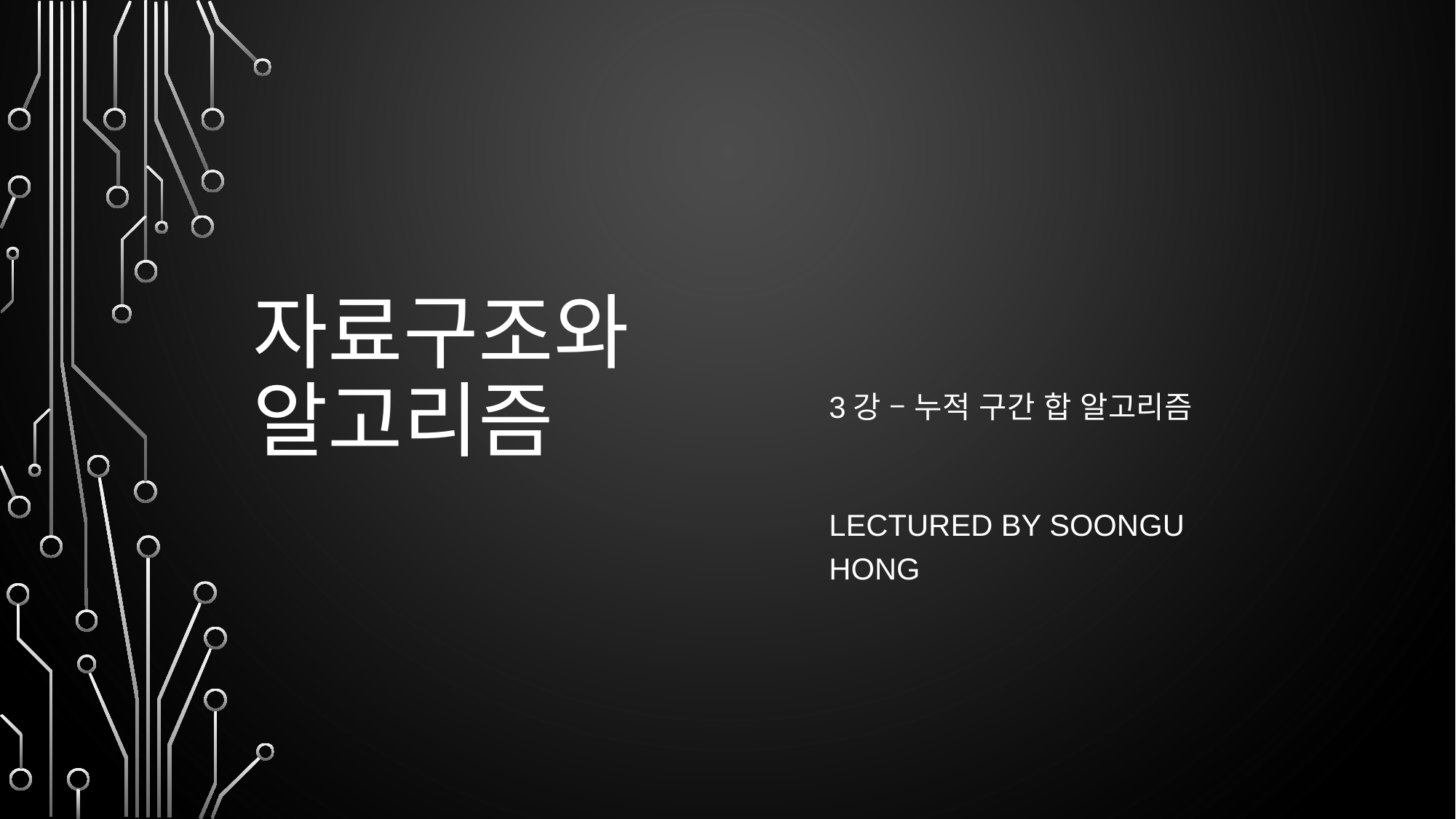

# 자료구조와 알고리즘

3강 – 누적 구간 합 알고리즘

Lectured by Soongu Hong